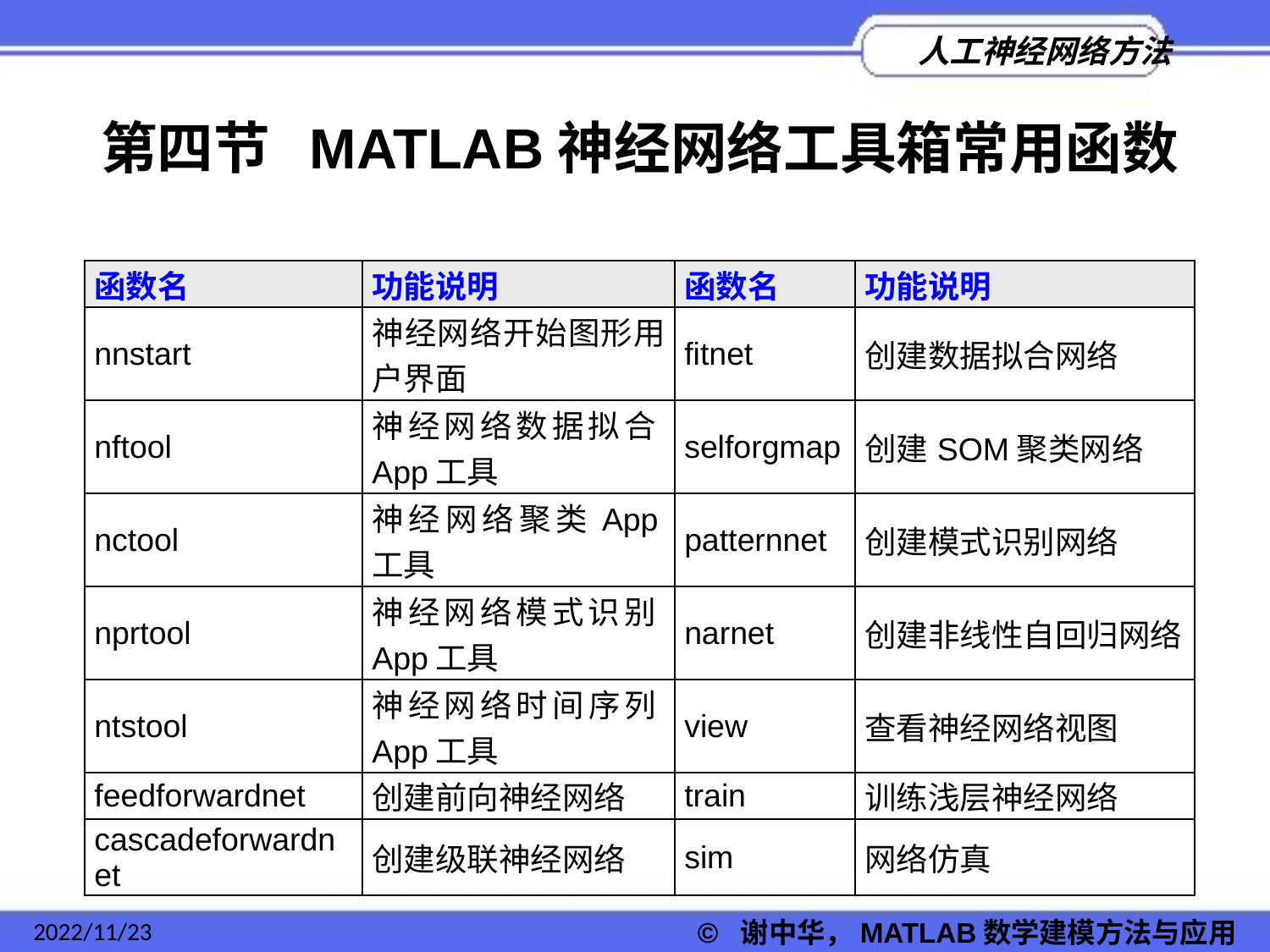

第四节  MATLAB神经网络工具箱常用函数
| 函数名 | 功能说明 | 函数名 | 功能说明 |
| --- | --- | --- | --- |
| nnstart | 神经网络开始图形用户界面 | fitnet | 创建数据拟合网络 |
| nftool | 神经网络数据拟合App工具 | selforgmap | 创建SOM聚类网络 |
| nctool | 神经网络聚类App工具 | patternnet | 创建模式识别网络 |
| nprtool | 神经网络模式识别App工具 | narnet | 创建非线性自回归网络 |
| ntstool | 神经网络时间序列App工具 | view | 查看神经网络视图 |
| feedforwardnet | 创建前向神经网络 | train | 训练浅层神经网络 |
| cascadeforwardnet | 创建级联神经网络 | sim | 网络仿真 |
2022/11/23
©  谢中华，MATLAB数学建模方法与应用